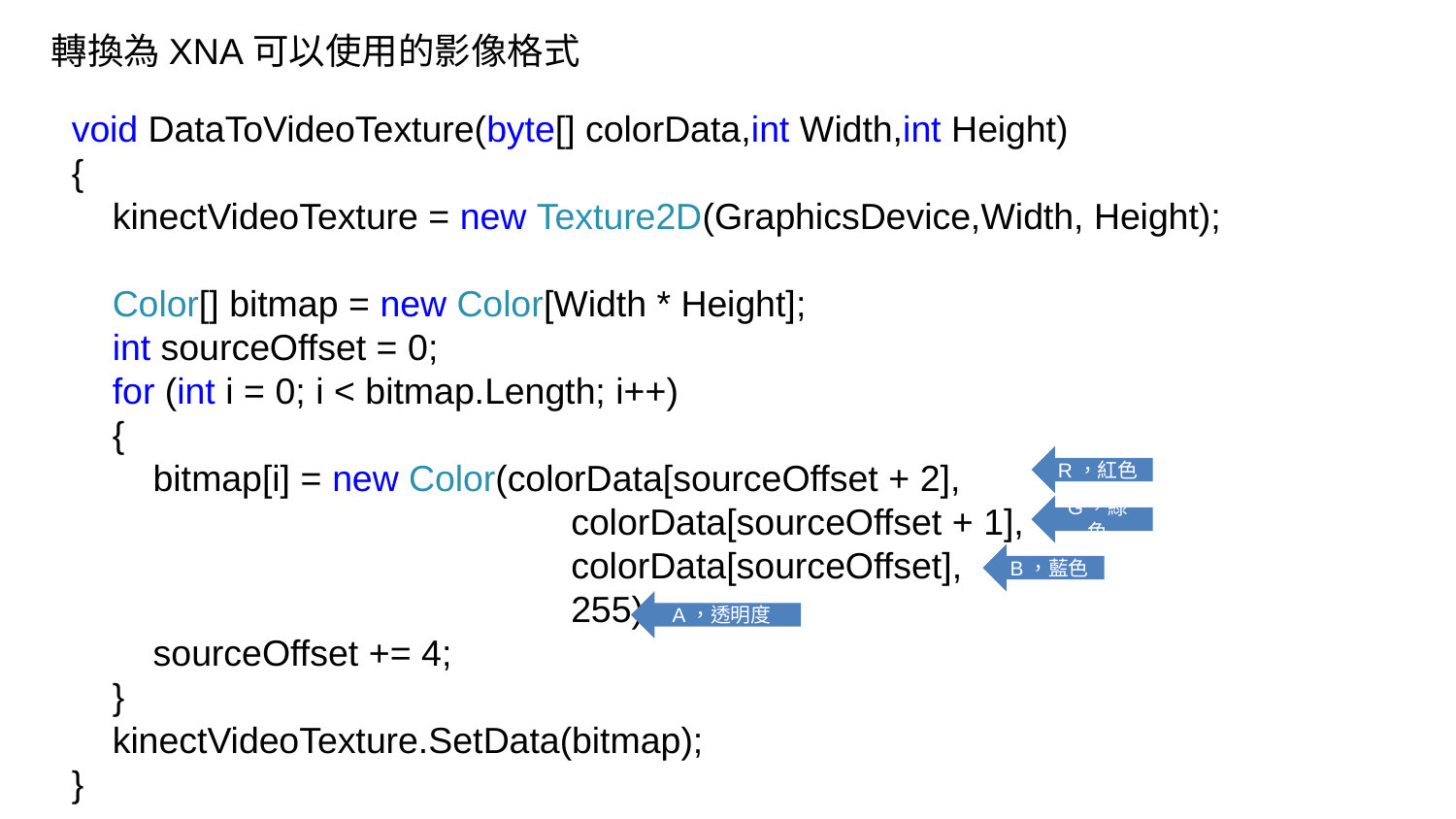

轉換為XNA可以使用的影像格式
        void DataToVideoTexture(byte[] colorData,int Width,int Height)
        {
            kinectVideoTexture = new Texture2D(GraphicsDevice,Width, Height);

            Color[] bitmap = new Color[Width * Height];
            int sourceOffset = 0;
            for (int i = 0; i < bitmap.Length; i++)
            {
                bitmap[i] = new Color(colorData[sourceOffset + 2],
                                                         colorData[sourceOffset + 1],
                                                         colorData[sourceOffset],
                                                         255);
                sourceOffset += 4;
            }
            kinectVideoTexture.SetData(bitmap);
        }
R，紅色
G，綠色
B，藍色
A，透明度